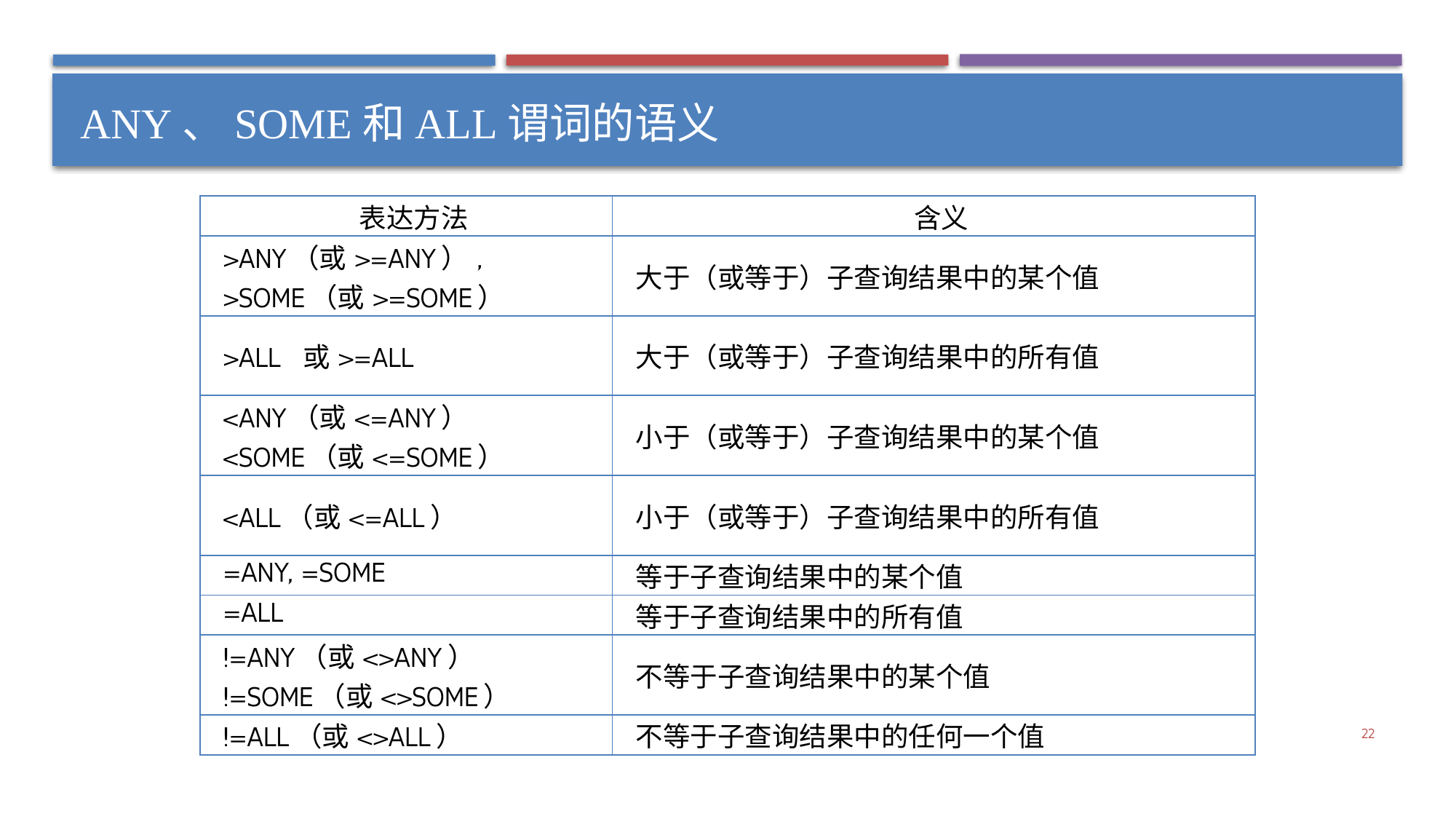

# ANY、SOME和ALL谓词的语义
| 表达方法 | 含义 |
| --- | --- |
| >ANY（或>=ANY）, >SOME（或>=SOME） | 大于（或等于）子查询结果中的某个值 |
| >ALL 或>=ALL | 大于（或等于）子查询结果中的所有值 |
| <ANY（或<=ANY） <SOME（或<=SOME） | 小于（或等于）子查询结果中的某个值 |
| <ALL（或<=ALL） | 小于（或等于）子查询结果中的所有值 |
| =ANY, =SOME | 等于子查询结果中的某个值 |
| =ALL | 等于子查询结果中的所有值 |
| !=ANY（或<>ANY） !=SOME（或<>SOME） | 不等于子查询结果中的某个值 |
| !=ALL（或<>ALL） | 不等于子查询结果中的任何一个值 |
22